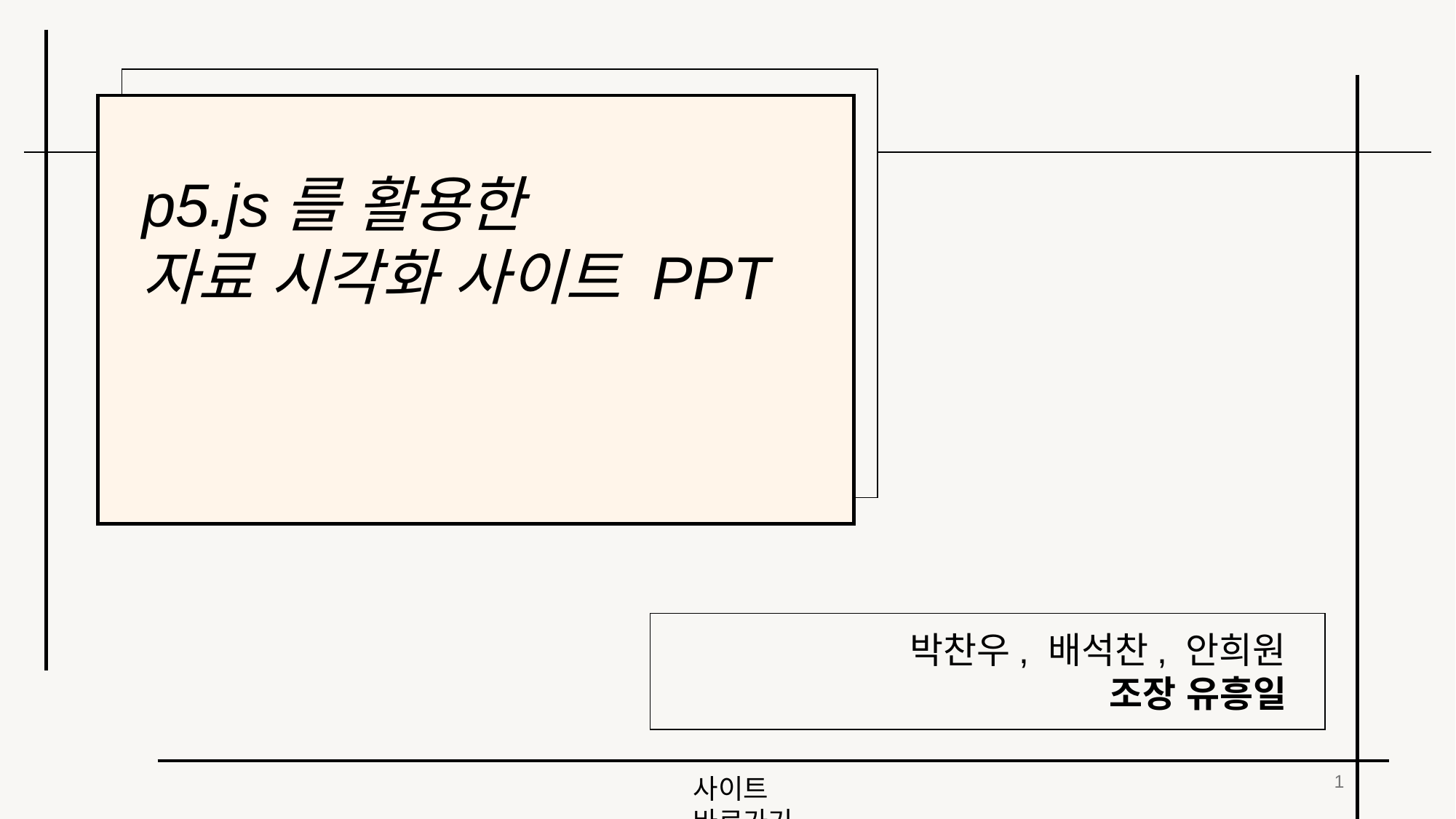

p5.js를 활용한
자료 시각화 사이트 PPT

박찬우, 배석찬, 안희원
조장 유흥일
1
사이트 바로가기